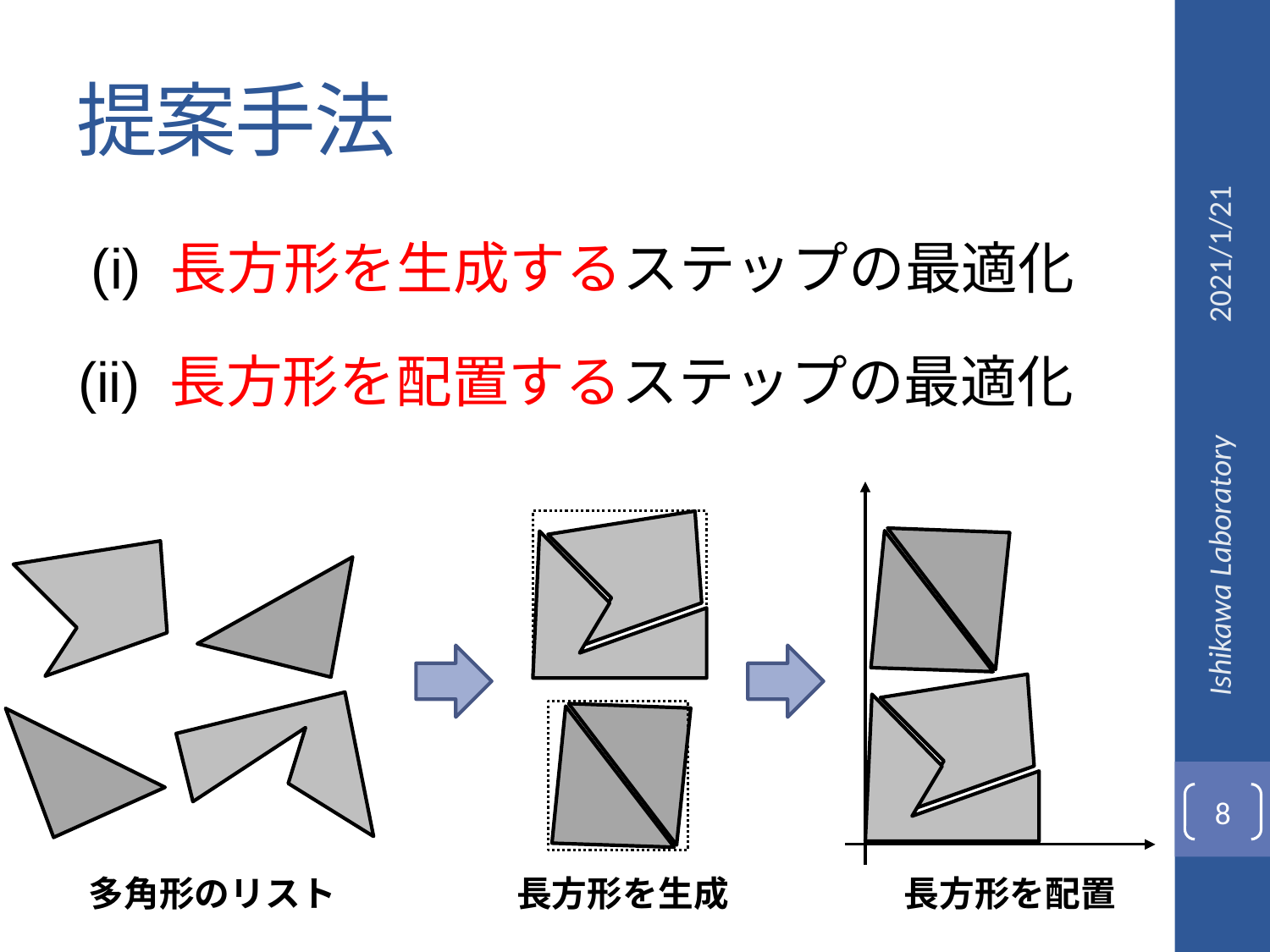

# 提案手法
2021/1/21
 (i) 長方形を生成するステップの最適化
(ii) 長方形を配置するステップの最適化

Ishikawa Laboratory

8
多角形のリスト
長方形を生成
長方形を配置